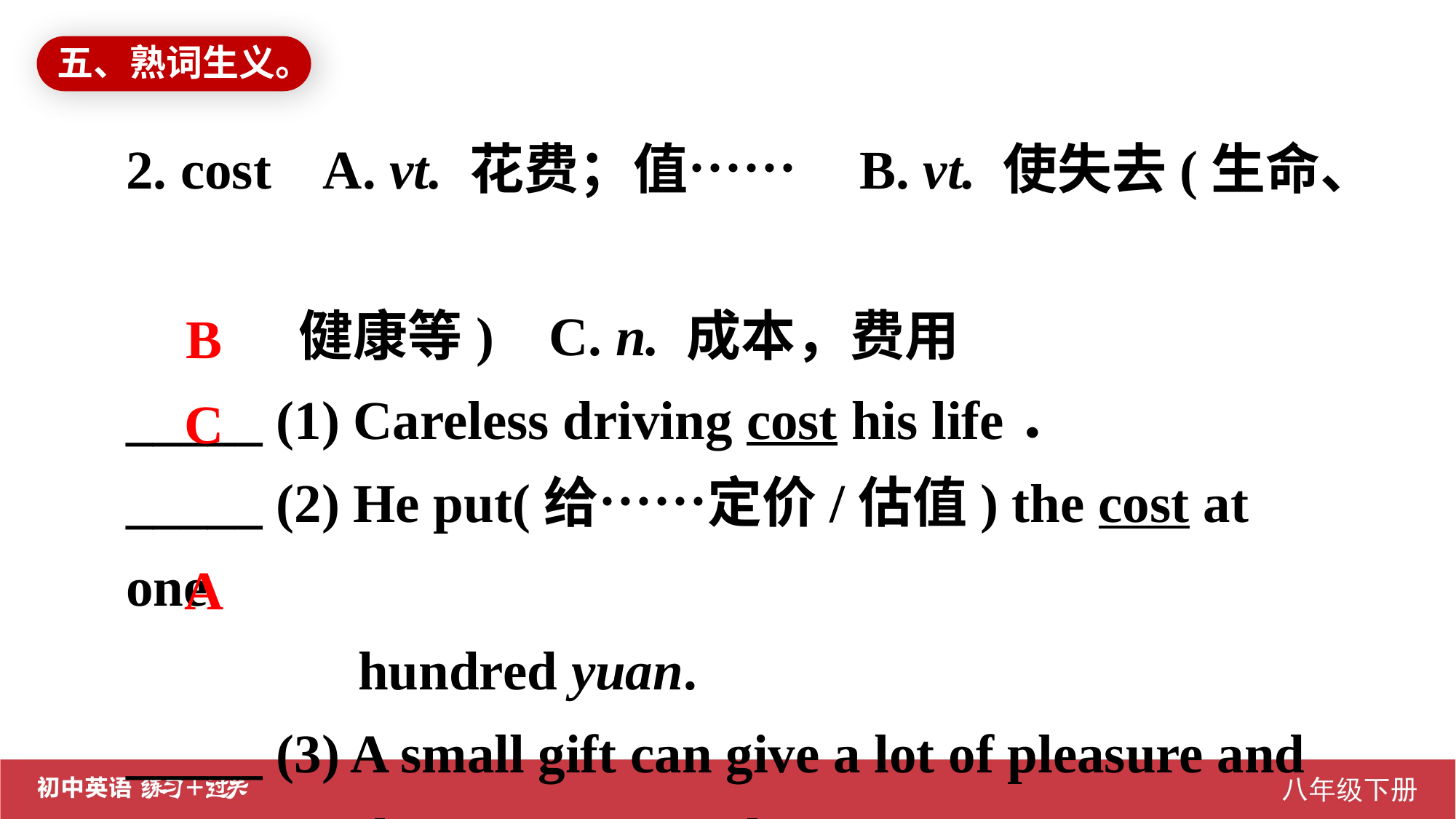

五、熟词生义。

2. cost    A. vt. 花费；值……    B. vt. 使失去(生命、
              健康等)    C. n. 成本，费用
_____ (1) Careless driving cost his life．
_____ (2) He put(给……定价/估值) the cost at one
                 hundred yuan.
_____ (3) A small gift can give a lot of pleasure and
                 doesn’t cost much.
B
C
A